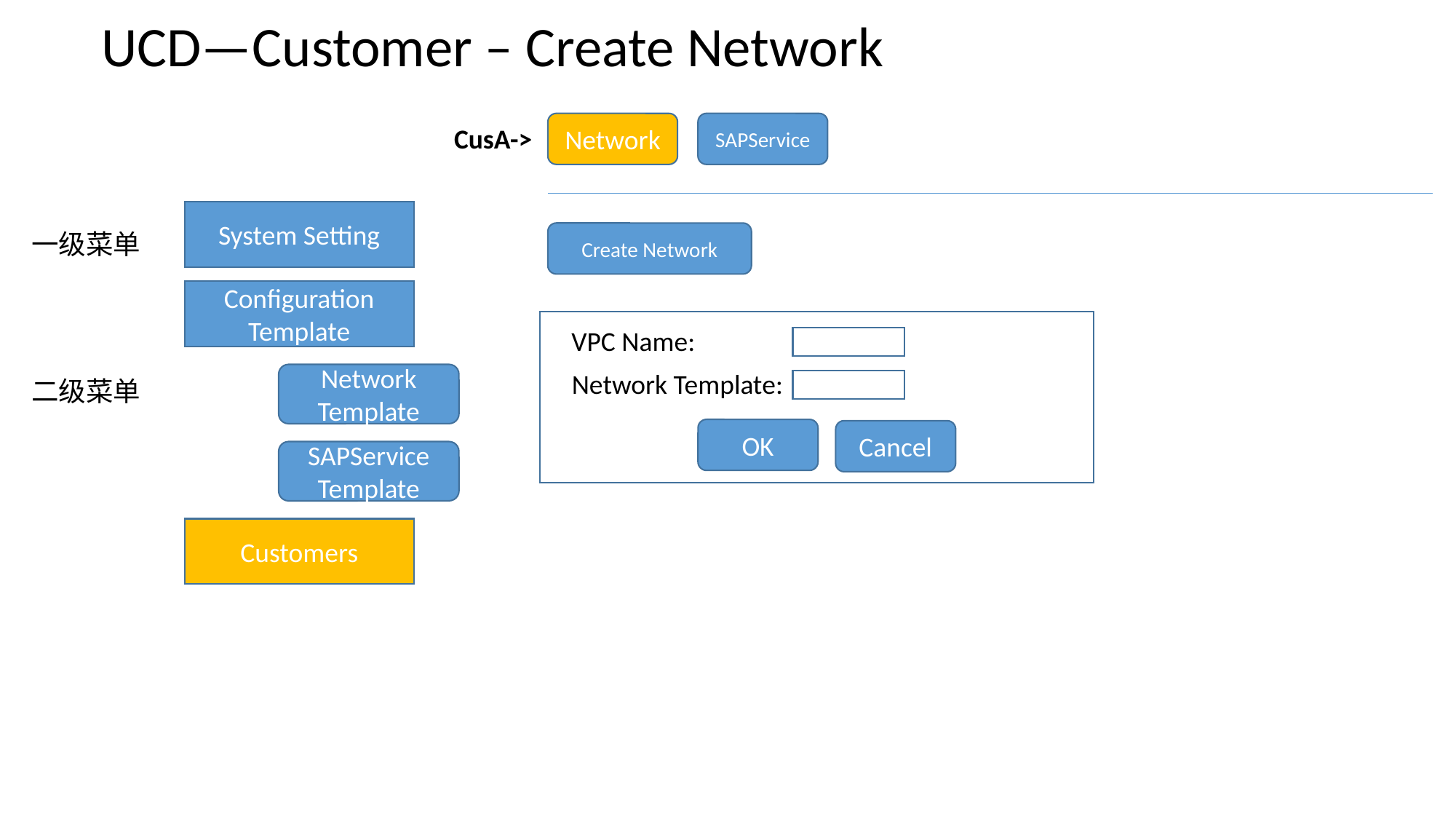

# UCD—Customer – Create Network
Network
SAPService
CusA->
System Setting
一级菜单
Create Network
Configuration Template

VPC Name:

Network Template:
Network Template
二级菜单

OK
Cancel
SAPService Template
Customers